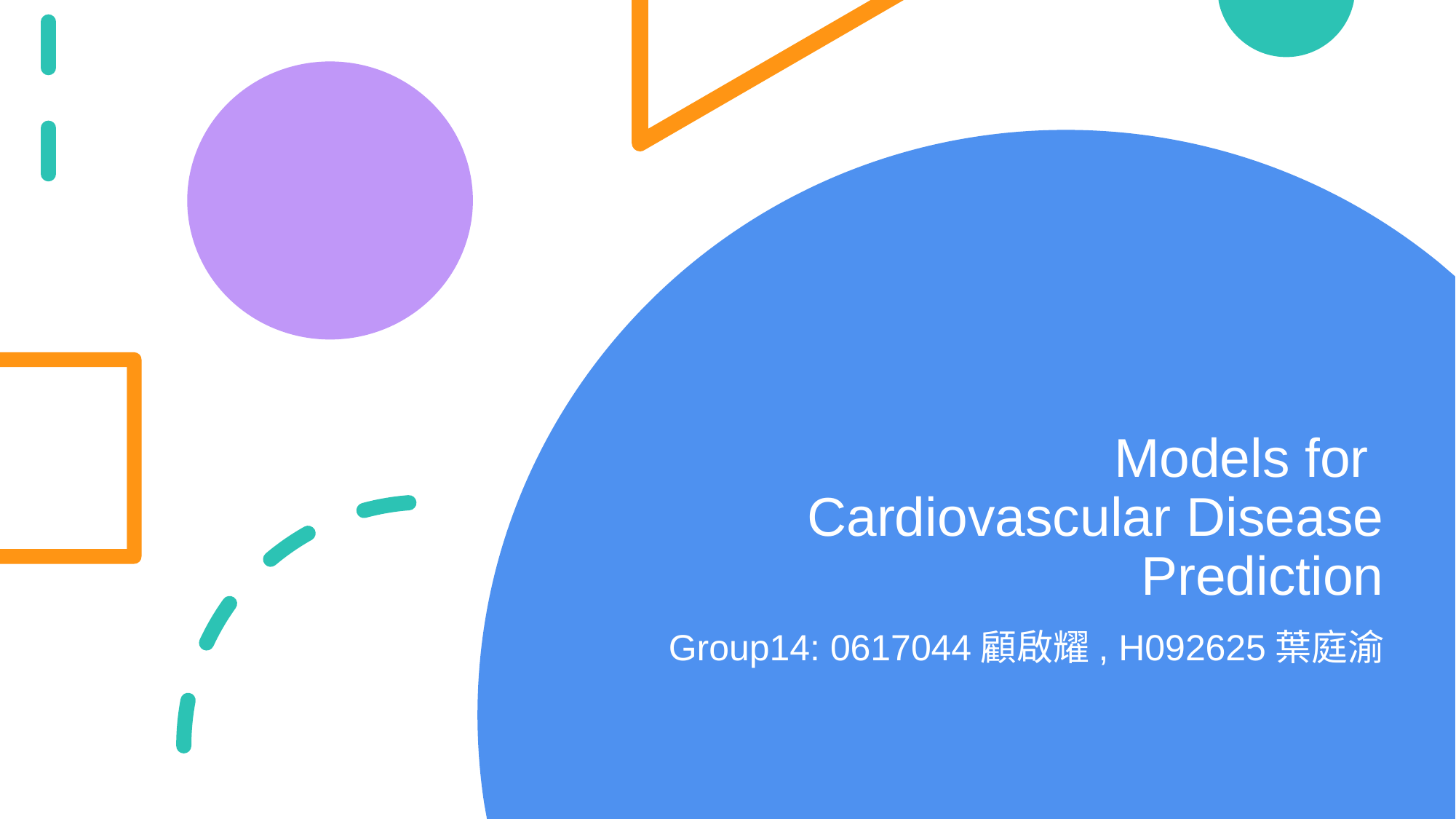

# Models for Cardiovascular Disease Prediction
Group14: 0617044顧啟耀, H092625葉庭渝